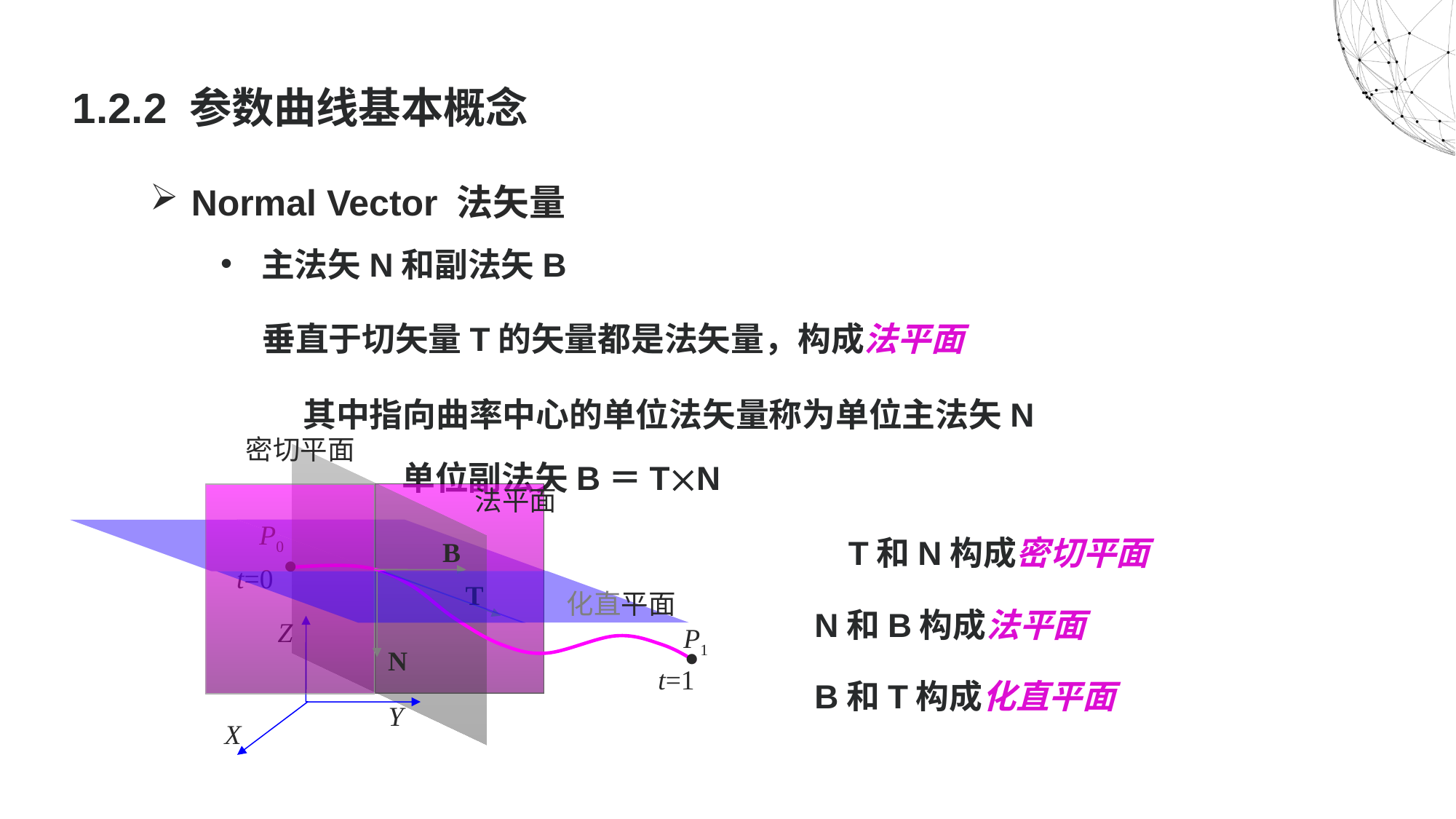

1.2.2 参数曲线基本概念
# Normal Vector 法矢量
主法矢N和副法矢B
    垂直于切矢量T的矢量都是法矢量，构成法平面
         其中指向曲率中心的单位法矢量称为单位主法矢N
                                  单位副法矢B＝T×N
                                                                     T和N构成密切平面
                                                                N和B构成法平面
                                                                B和T构成化直平面

密切平面

法平面

P0
•

P1
•

B

t=0

N

T
化直平面
Z

t=1
Y

X